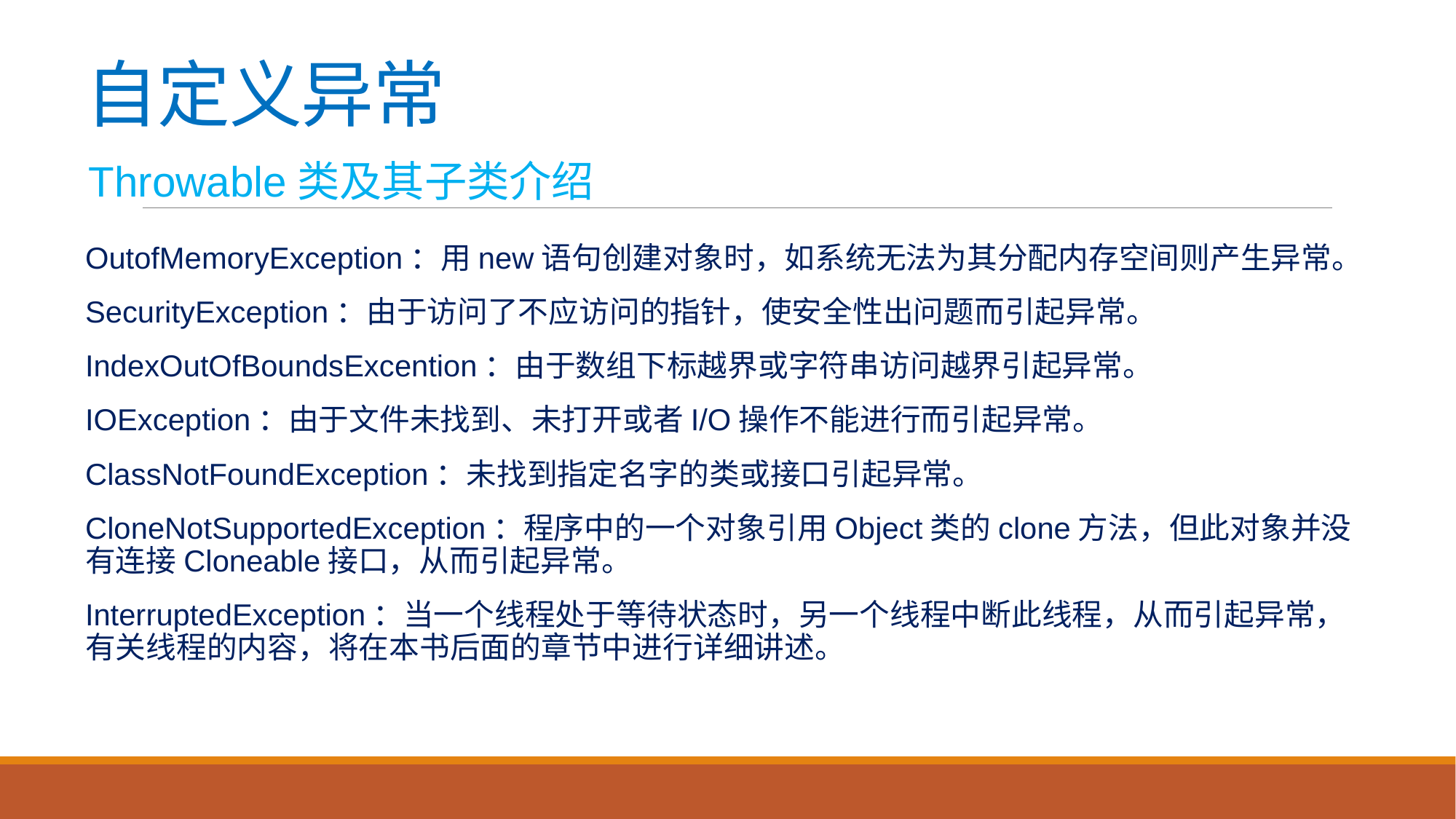

# 自定义异常
Throwable类及其子类介绍
OutofMemoryException：用new语句创建对象时，如系统无法为其分配内存空间则产生异常。
SecurityException：由于访问了不应访问的指针，使安全性出问题而引起异常。
IndexOutOfBoundsExcention：由于数组下标越界或字符串访问越界引起异常。
IOException：由于文件未找到、未打开或者I/O操作不能进行而引起异常。
ClassNotFoundException：未找到指定名字的类或接口引起异常。
CloneNotSupportedException：程序中的一个对象引用Object类的clone方法，但此对象并没有连接Cloneable接口，从而引起异常。
InterruptedException：当一个线程处于等待状态时，另一个线程中断此线程，从而引起异常，有关线程的内容，将在本书后面的章节中进行详细讲述。